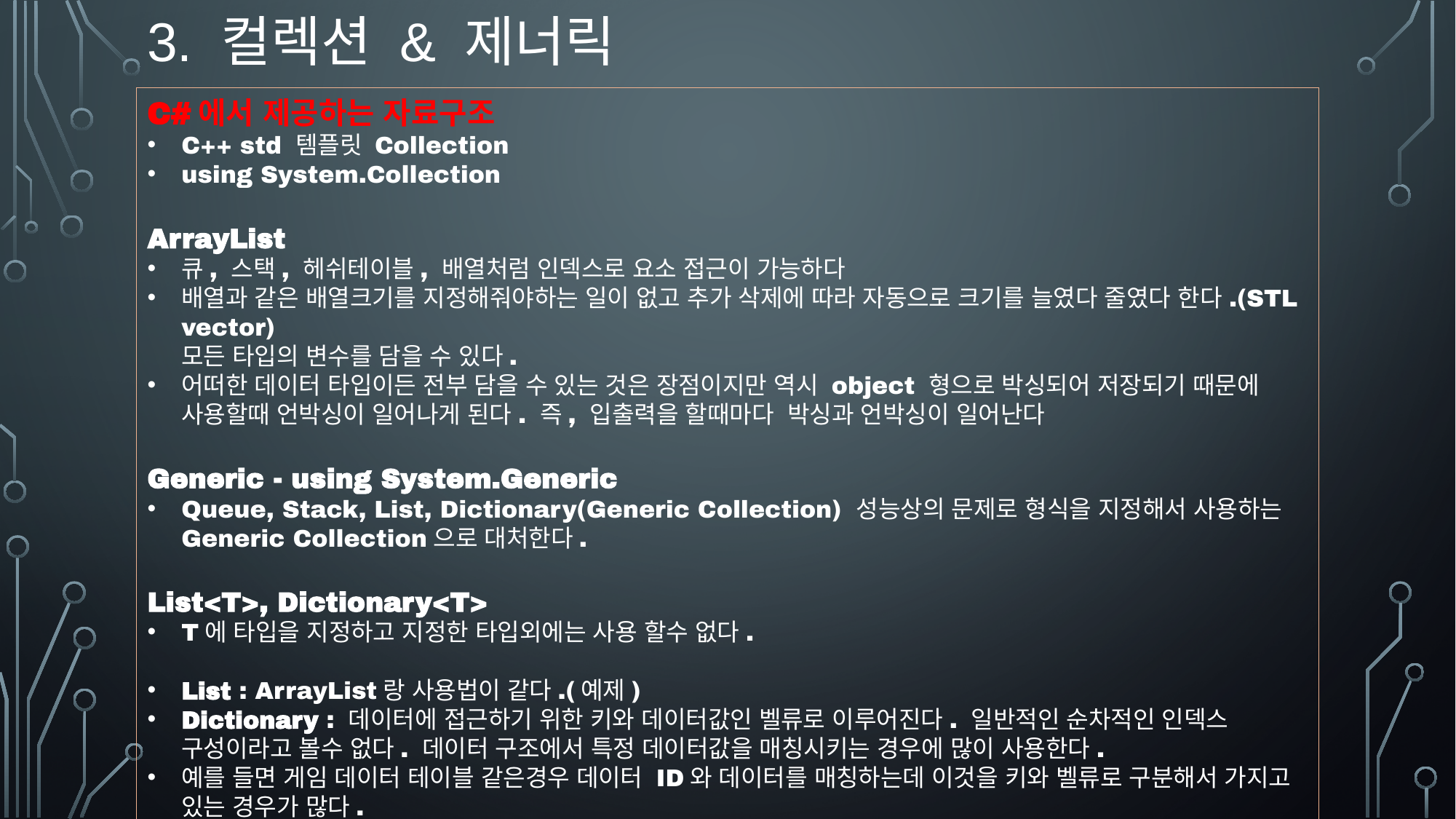

# 3. 컬렉션 & 제너릭
C#에서 제공하는 자료구조
C++ std 템플릿 Collection
using System.Collection

ArrayList
큐, 스택, 헤쉬테이블, 배열처럼 인덱스로 요소 접근이 가능하다
배열과 같은 배열크기를 지정해줘야하는 일이 없고 추가 삭제에 따라 자동으로 크기를 늘였다 줄였다 한다.(STL vector)
모든 타입의 변수를 담을 수 있다.
어떠한 데이터 타입이든 전부 담을 수 있는 것은 장점이지만 역시 object 형으로 박싱되어 저장되기 때문에 사용할때 언박싱이 일어나게 된다. 즉, 입출력을 할때마다  박싱과 언박싱이 일어난다
Generic - using System.Generic
Queue, Stack, List, Dictionary(Generic Collection) 성능상의 문제로 형식을 지정해서 사용하는 Generic Collection으로 대처한다.

List<T>, Dictionary<T>
T에 타입을 지정하고 지정한 타입외에는 사용 할수 없다.

List : ArrayList랑 사용법이 같다.(예제)
Dictionary : 데이터에 접근하기 위한 키와 데이터값인 벨류로 이루어진다. 일반적인 순차적인 인덱스 구성이라고 볼수 없다. 데이터 구조에서 특정 데이터값을 매칭시키는 경우에 많이 사용한다.
예를 들면 게임 데이터 테이블 같은경우 데이터 ID와 데이터를 매칭하는데 이것을 키와 벨류로 구분해서 가지고 있는 경우가 많다.